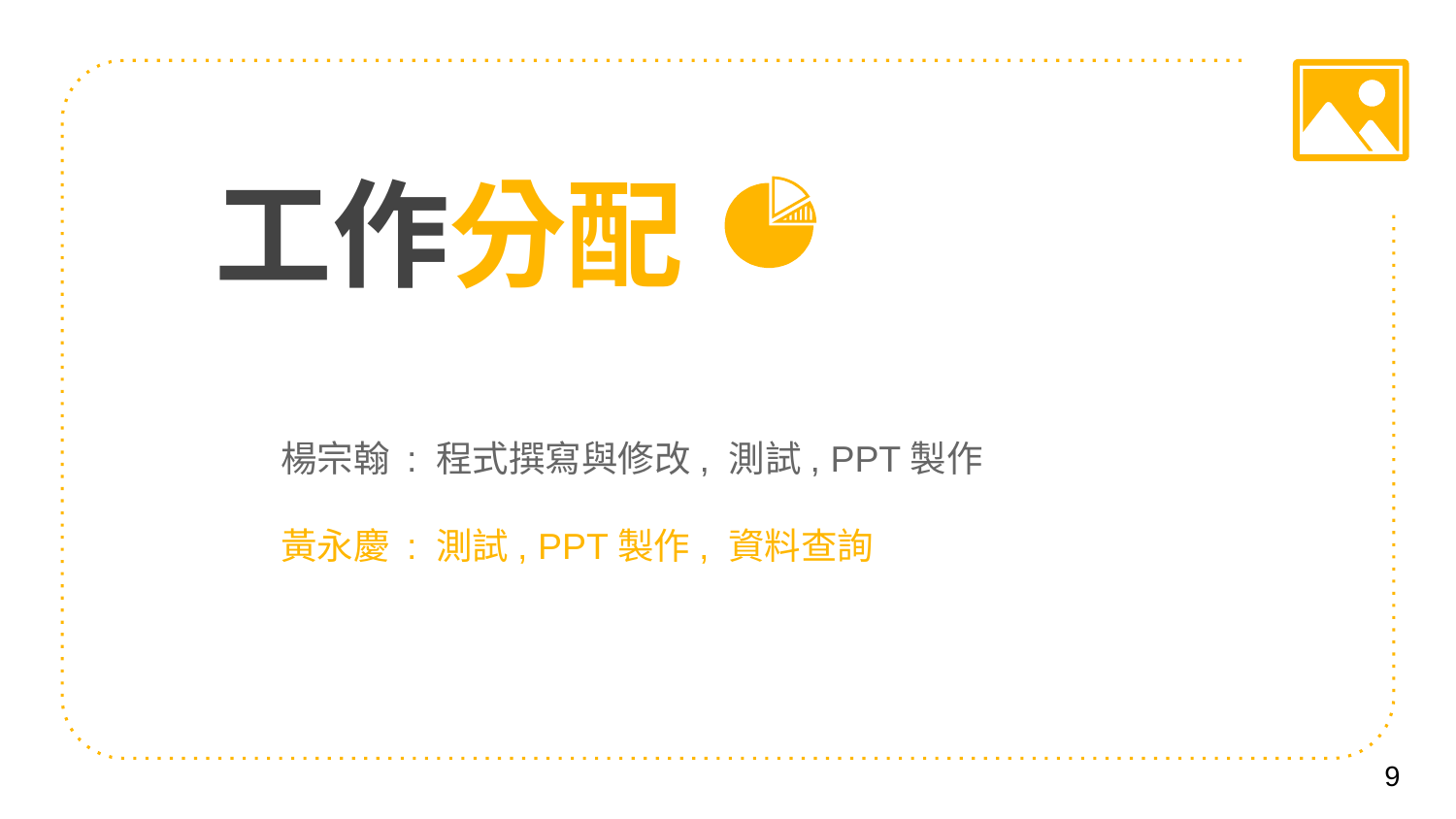

# 工作分配

楊宗翰 : 程式撰寫與修改, 測試, PPT製作

黃永慶 : 測試, PPT製作, 資料查詢

9